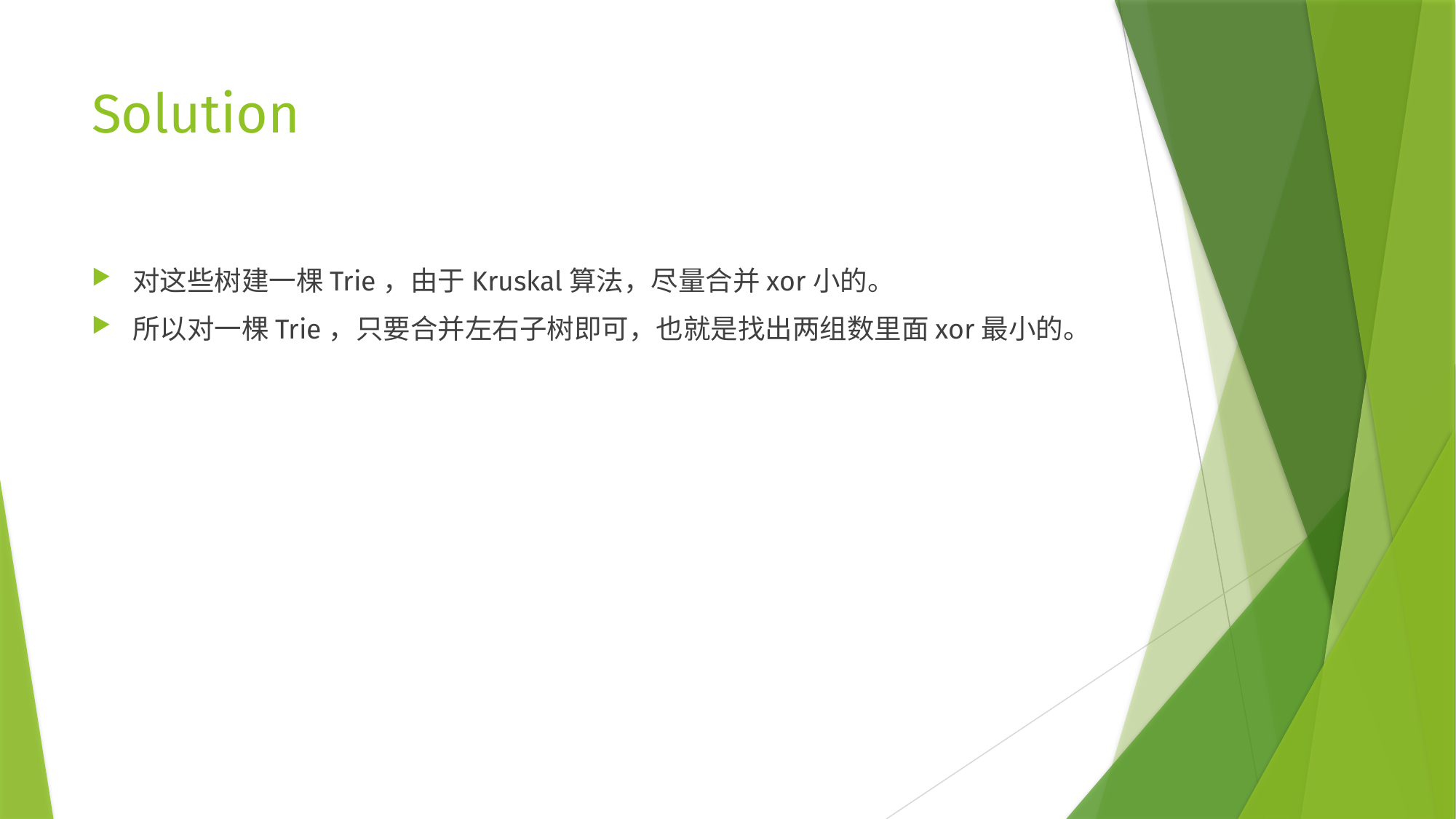

# Solution
对这些树建一棵Trie，由于Kruskal算法，尽量合并xor小的。
所以对一棵Trie，只要合并左右子树即可，也就是找出两组数里面xor最小的。